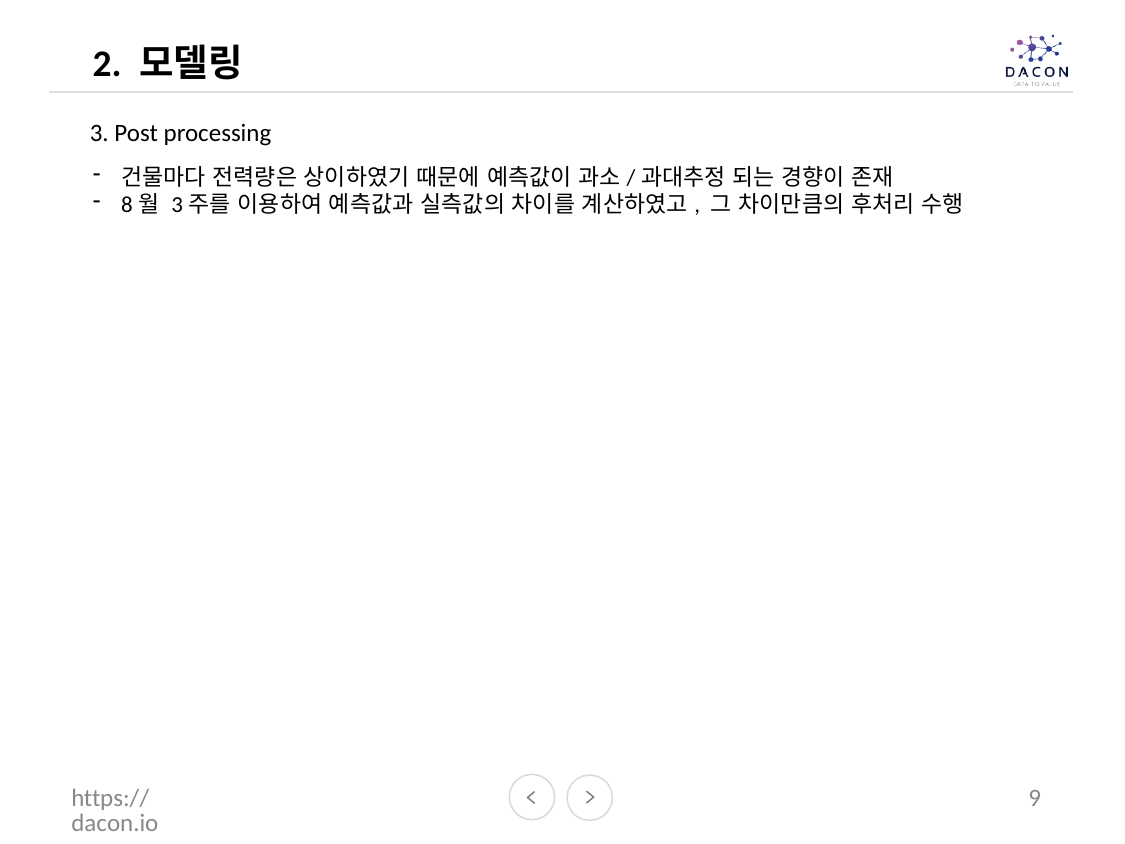

2. 모델링
3. Post processing
건물마다 전력량은 상이하였기 때문에 예측값이 과소/과대추정 되는 경향이 존재
8월 3주를 이용하여 예측값과 실측값의 차이를 계산하였고, 그 차이만큼의 후처리 수행
https://dacon.io
9